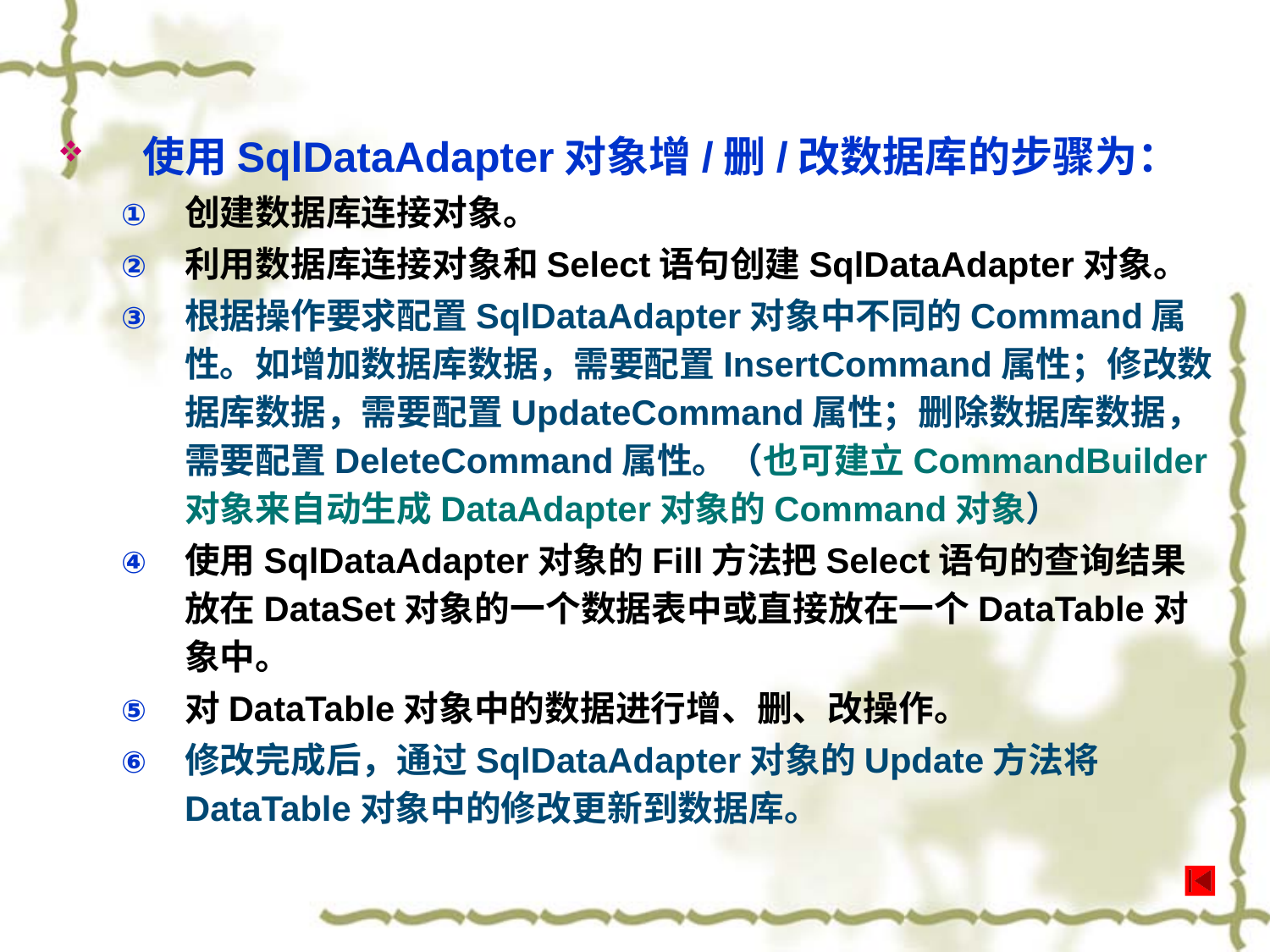

使用SqlDataAdapter对象增/删/改数据库的步骤为：
创建数据库连接对象。
利用数据库连接对象和Select语句创建SqlDataAdapter对象。
根据操作要求配置SqlDataAdapter对象中不同的Command属性。如增加数据库数据，需要配置InsertCommand属性；修改数据库数据，需要配置UpdateCommand属性；删除数据库数据，需要配置DeleteCommand属性。（也可建立CommandBuilder对象来自动生成DataAdapter对象的Command对象）
使用SqlDataAdapter对象的Fill方法把Select语句的查询结果放在DataSet对象的一个数据表中或直接放在一个DataTable对象中。
对DataTable对象中的数据进行增、删、改操作。
修改完成后，通过SqlDataAdapter对象的Update方法将DataTable对象中的修改更新到数据库。